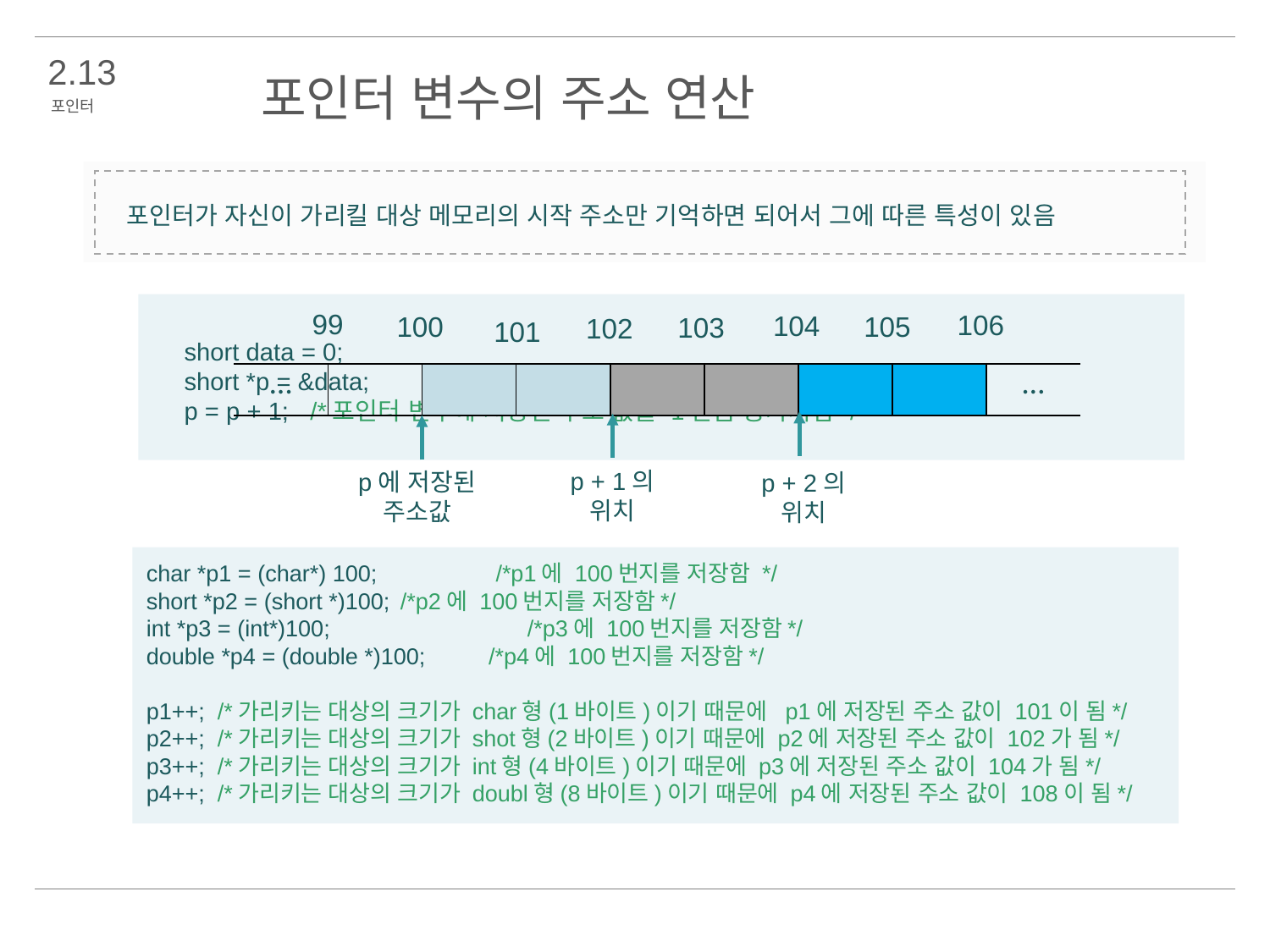

2.13
포인터 변수의 주소 연산
포인터

 포인터가 자신이 가리킬 대상 메모리의 시작 주소만 기억하면 되어서 그에 따른 특성이 있음

 99
106
104
105
100
103
101
102
p + 1의 위치
p에 저장된 주소값
p + 2의
위치
short data = 0;
short *p = &data;
p = p + 1;   /*포인터 변수에 저장된 주소 값을 1만큼 증가시킴*/
| … |  |  |  |  |  |  |  | … |
| --- | --- | --- | --- | --- | --- | --- | --- | --- |

char *p1 = (char*) 100;	               /*p1에 100번지를 저장함 */
short *p2 = (short *)100;	/*p2에 100번지를 저장함*/
int *p3 = (int*)100;		/*p3에 100번지를 저장함*/
double *p4 = (double *)100;          /*p4에 100번지를 저장함*/

p1++;  /*가리키는 대상의 크기가 char형(1바이트)이기 때문에  p1에 저장된 주소 값이 101이 됨*/
p2++;  /*가리키는 대상의 크기가 shot형(2바이트)이기 때문에 p2에 저장된 주소 값이 102가 됨*/
p3++;  /*가리키는 대상의 크기가 int형(4바이트)이기 때문에 p3에 저장된 주소 값이 104가 됨*/
p4++;  /*가리키는 대상의 크기가 doubl형(8바이트)이기 때문에 p4에 저장된 주소 값이 108이 됨*/